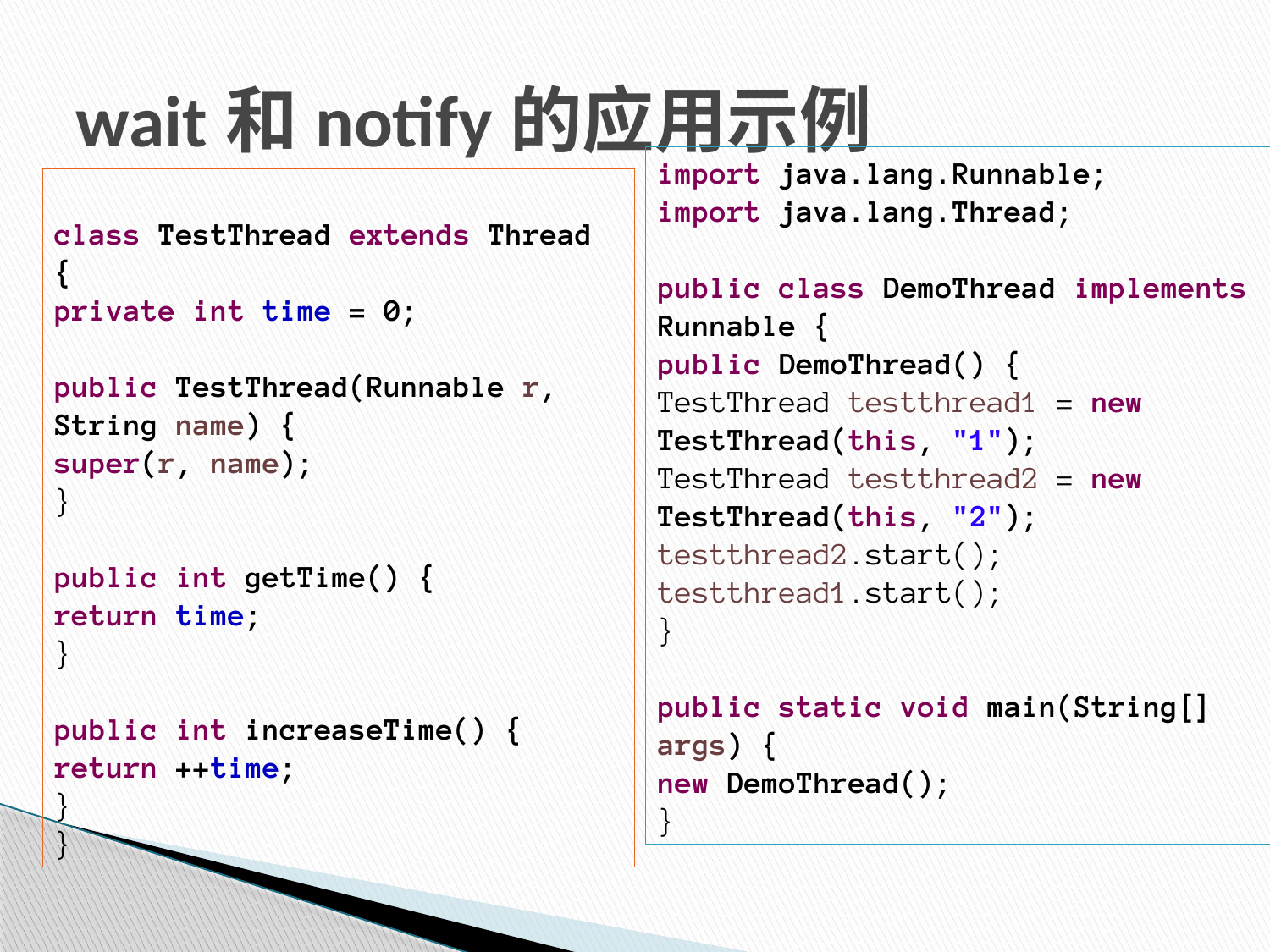

# wait和notify的应用示例
import java.lang.Runnable;
import java.lang.Thread;

public class DemoThread implements Runnable {
public DemoThread() {
TestThread testthread1 = new TestThread(this, "1");
TestThread testthread2 = new TestThread(this, "2");
testthread2.start();
testthread1.start();
}

public static void main(String[] args) {
new DemoThread();
}

class TestThread extends Thread {
private int time = 0;

public TestThread(Runnable r, String name) {
super(r, name);
}

public int getTime() {
return time;
}

public int increaseTime() {
return ++time;
}
}